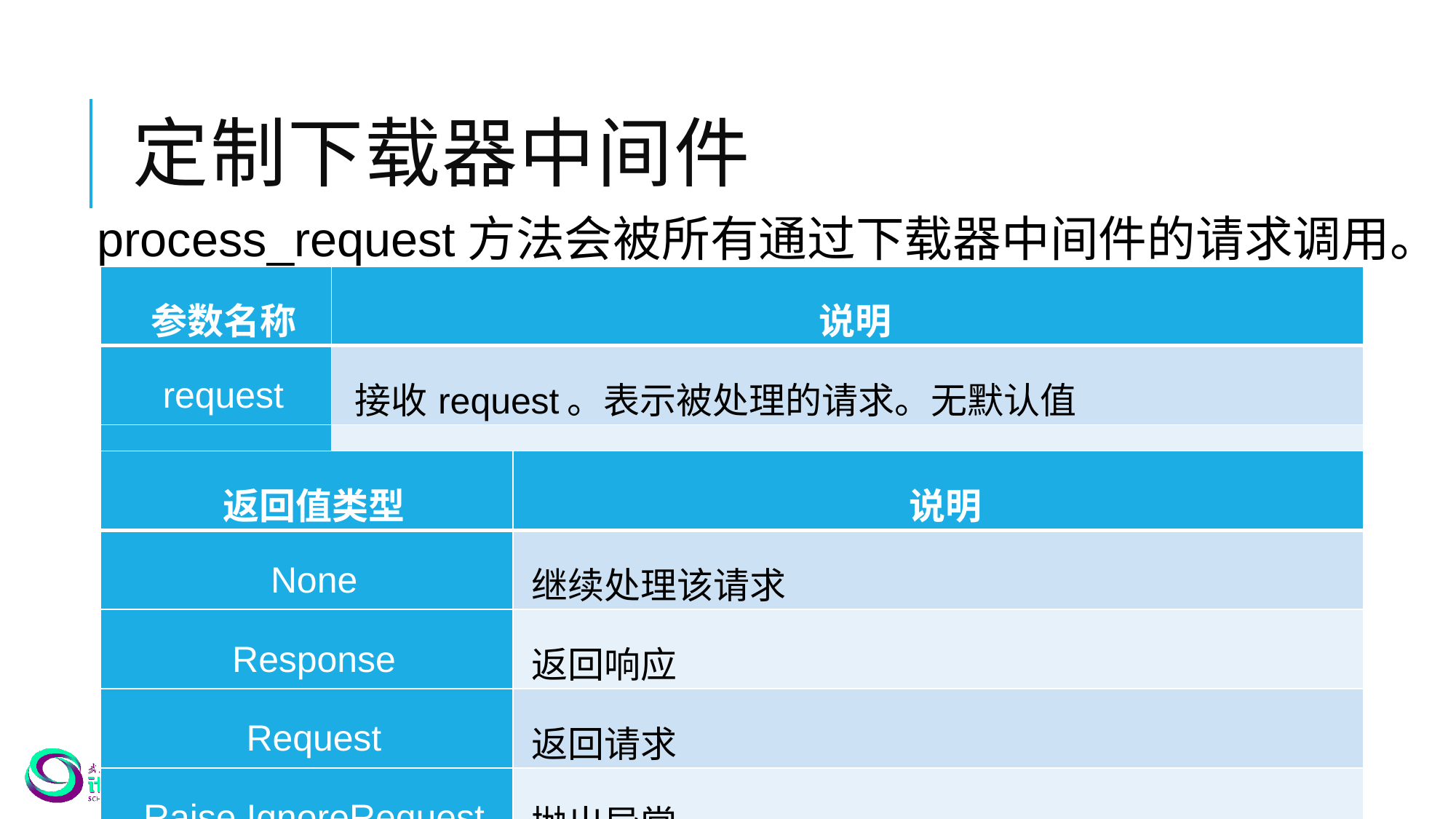

# 定制下载器中间件
process_request方法会被所有通过下载器中间件的请求调用。
| 参数名称 | 说明 |
| --- | --- |
| request | 接收request。表示被处理的请求。无默认值 |
| spider | 接收Spiders。表示上述请求对应的Spiders。无默认值 |
| 返回值类型 | 说明 |
| --- | --- |
| None | 继续处理该请求 |
| Response | 返回响应 |
| Request | 返回请求 |
| Raise IgnoreRequest | 抛出异常 |